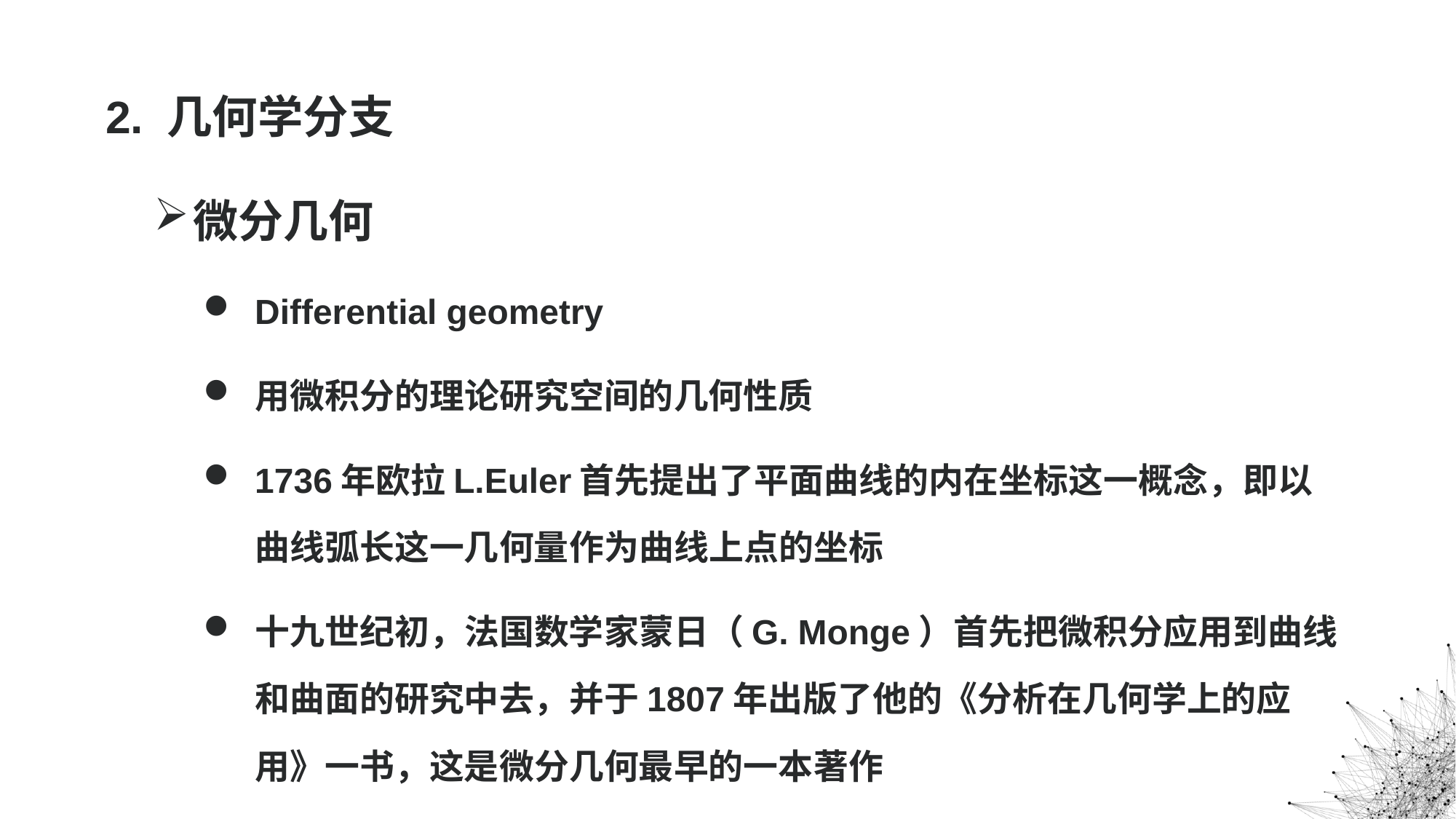

# 2. 几何学分支
微分几何
Differential geometry
用微积分的理论研究空间的几何性质
1736年欧拉L.Euler首先提出了平面曲线的内在坐标这一概念，即以曲线弧长这一几何量作为曲线上点的坐标
十九世纪初，法国数学家蒙日（G. Monge）首先把微积分应用到曲线和曲面的研究中去，并于1807年出版了他的《分析在几何学上的应用》一书，这是微分几何最早的一本著作